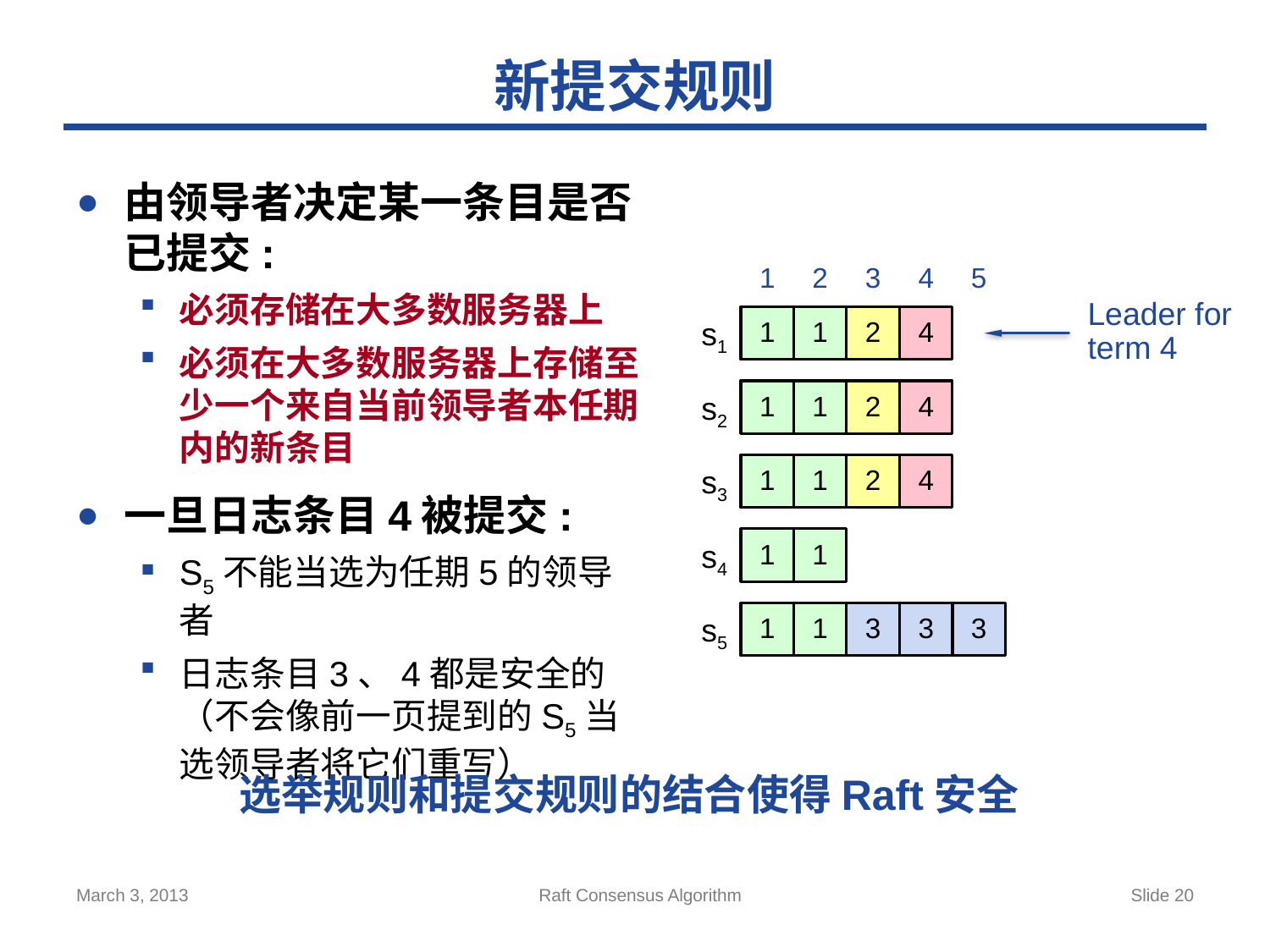

# 新提交规则
由领导者决定某一条目是否已提交:
必须存储在大多数服务器上
必须在大多数服务器上存储至少一个来自当前领导者本任期内的新条目
一旦日志条目4被提交:
S5不能当选为任期5的领导者
日志条目3、4都是安全的（不会像前一页提到的S5当选领导者将它们重写）
1
2
3
4
5
Leader for
term 4
1
1
2
4
s1
1
1
2
4
s2
1
1
2
4
s3
1
1
s4
1
1
3
3
3
s5
选举规则和提交规则的结合使得Raft安全
March 3, 2013
Raft Consensus Algorithm
Slide 20